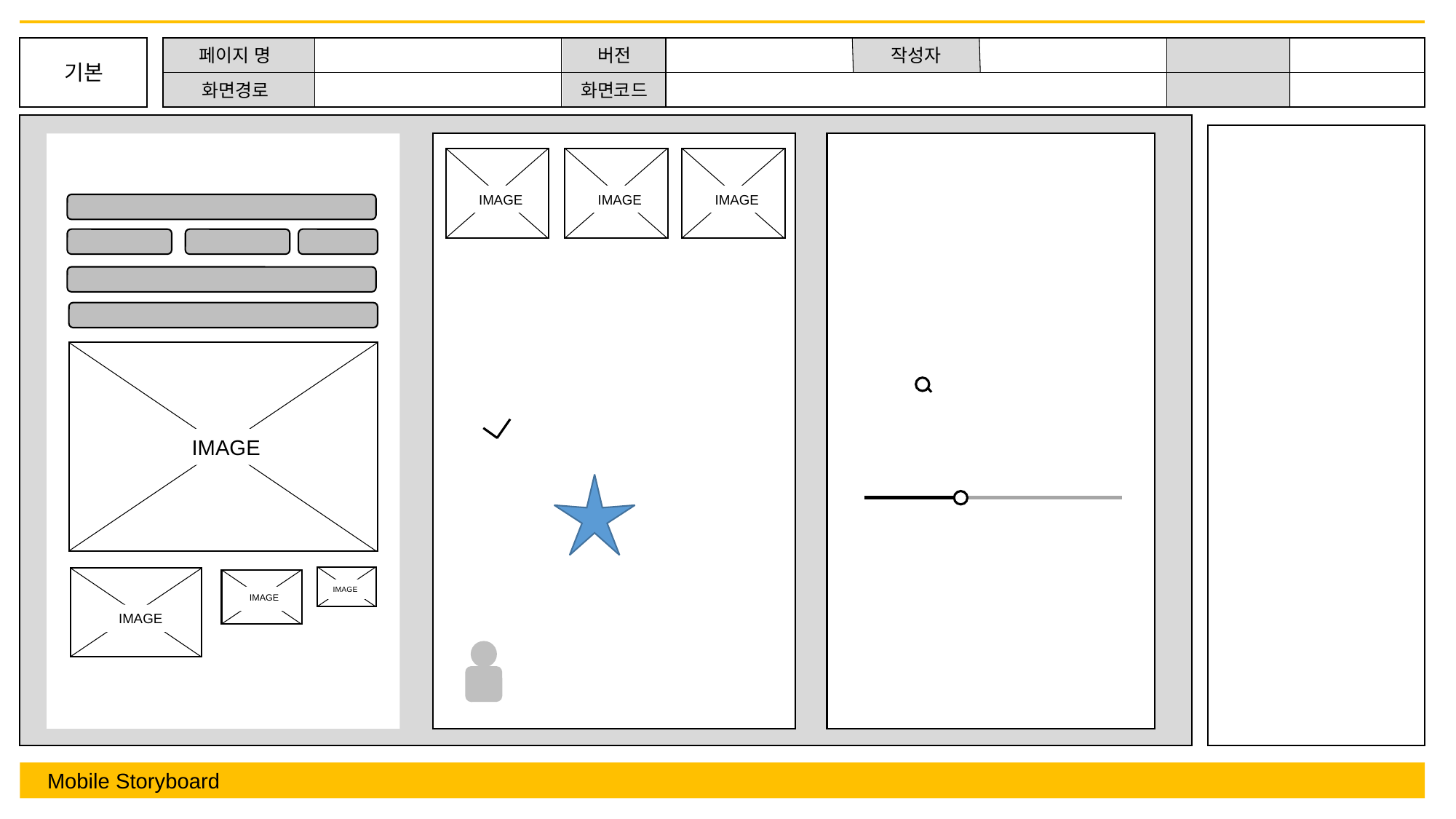

버전
작성자
페이지 명
기본
화면경로
화면코드

IMAGE

IMAGE

IMAGE

IMAGE

IMAGE

IMAGE

IMAGE
IMAGE

Mobile Storyboard